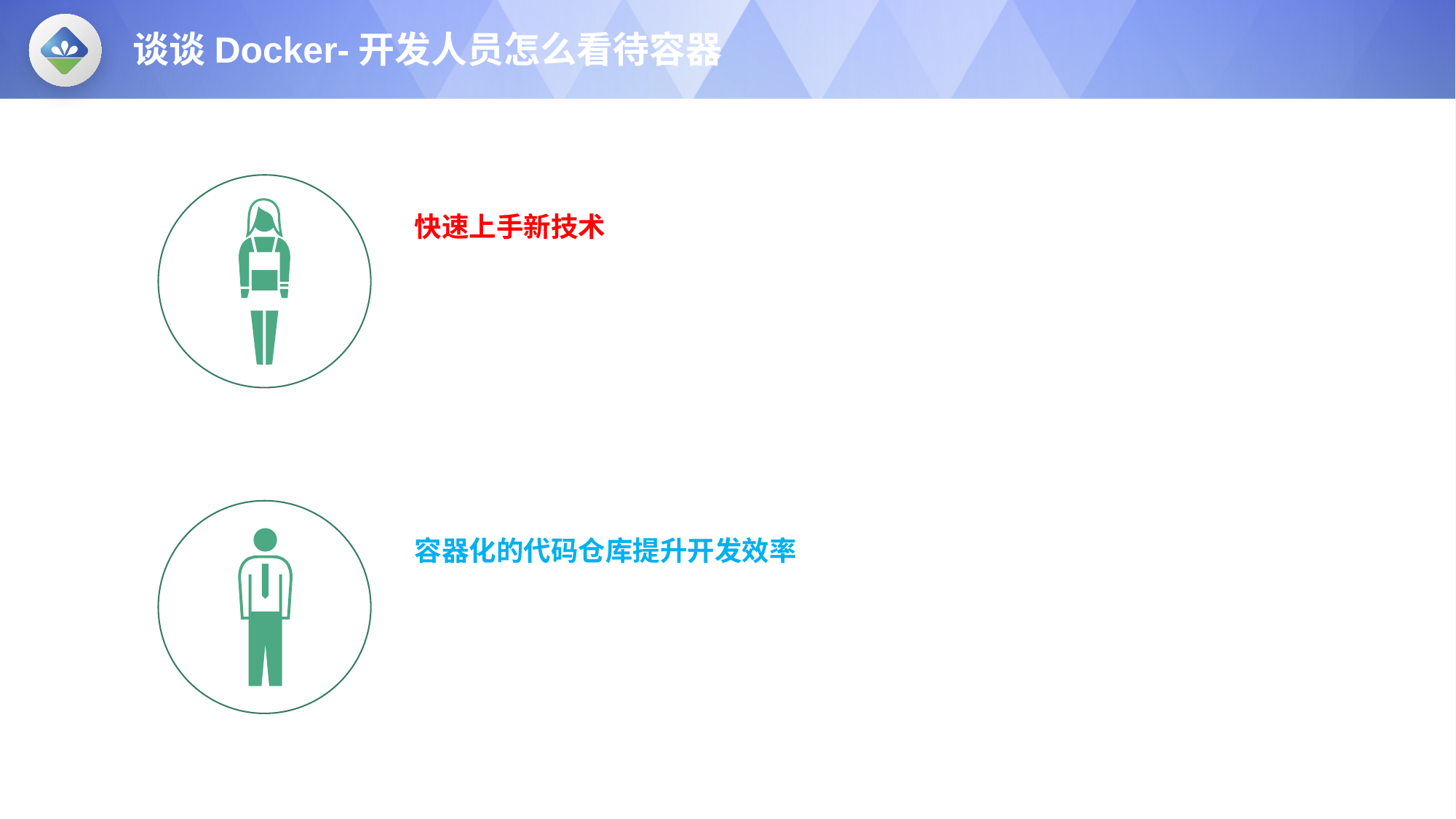

谈谈Docker-开发人员怎么看待容器

快速上手新技术

容器化的代码仓库提升开发效率